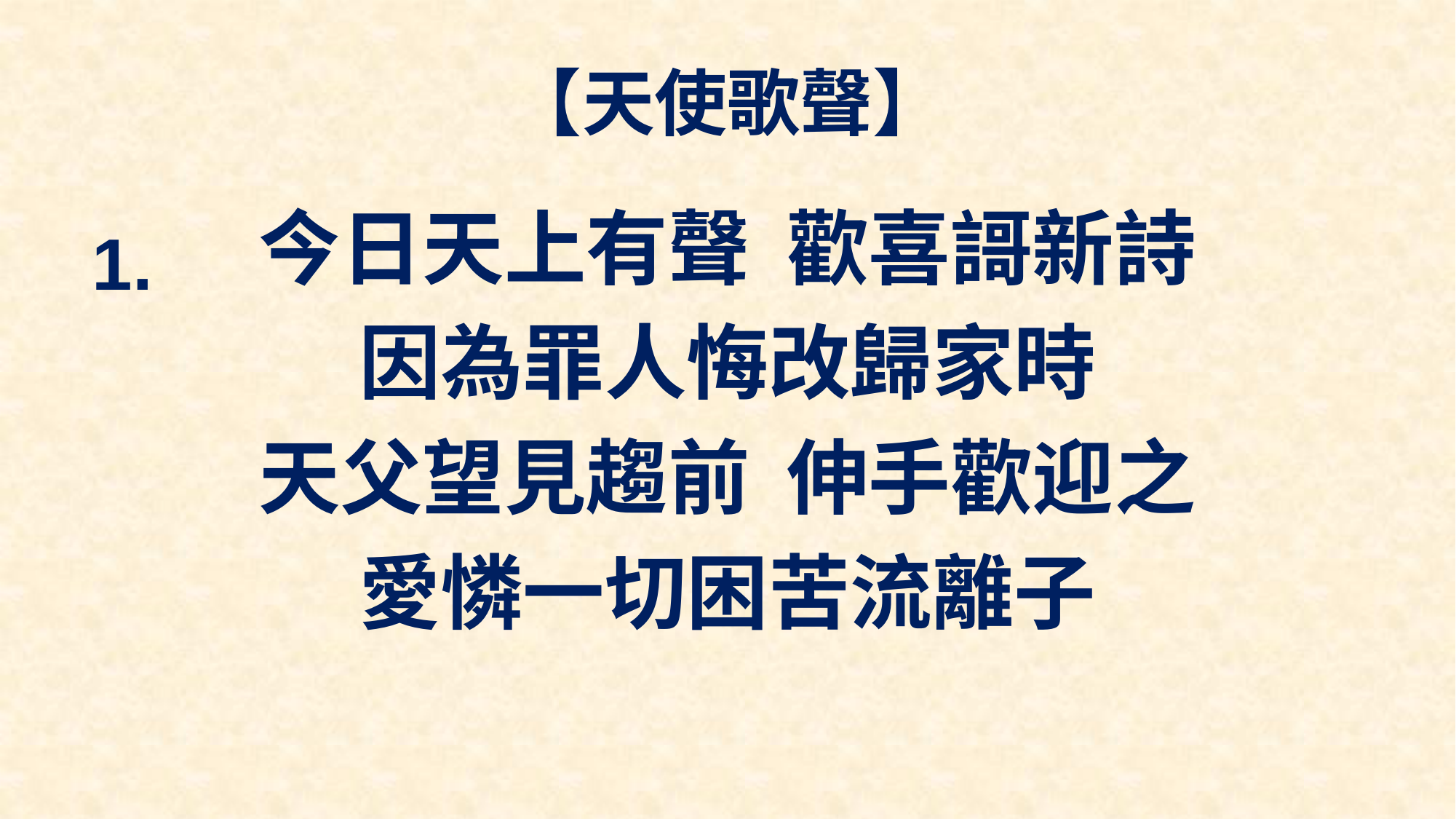

# 【天使歌聲】
今日天上有聲  歡喜謌新詩
因為罪人悔改歸家時
天父望見趨前  伸手歡迎之
愛憐一切困苦流離子
1.